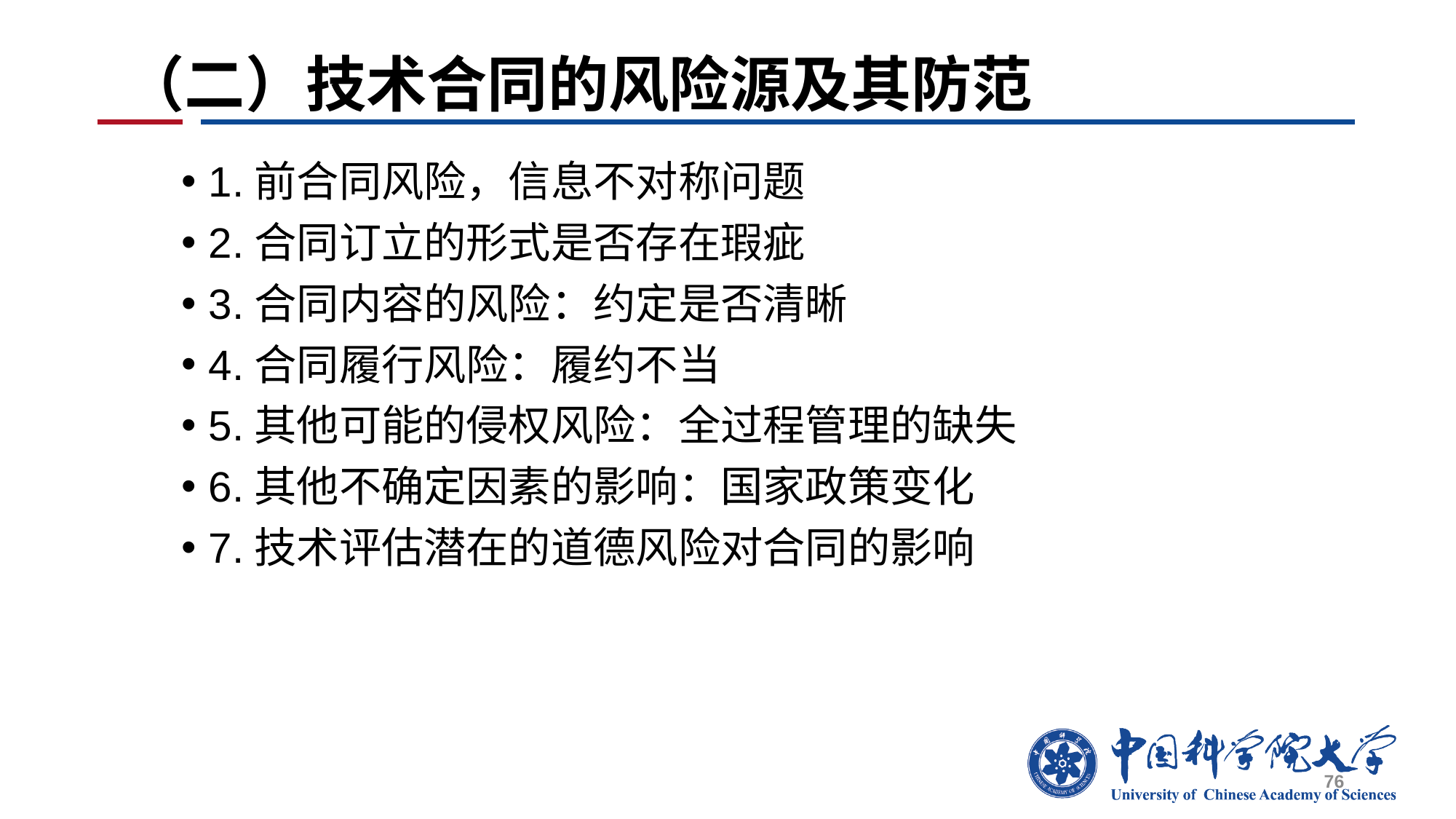

76
# （二）技术合同的风险源及其防范
1.前合同风险，信息不对称问题
2.合同订立的形式是否存在瑕疵
3.合同内容的风险：约定是否清晰
4.合同履行风险：履约不当
5.其他可能的侵权风险：全过程管理的缺失
6.其他不确定因素的影响：国家政策变化
7.技术评估潜在的道德风险对合同的影响